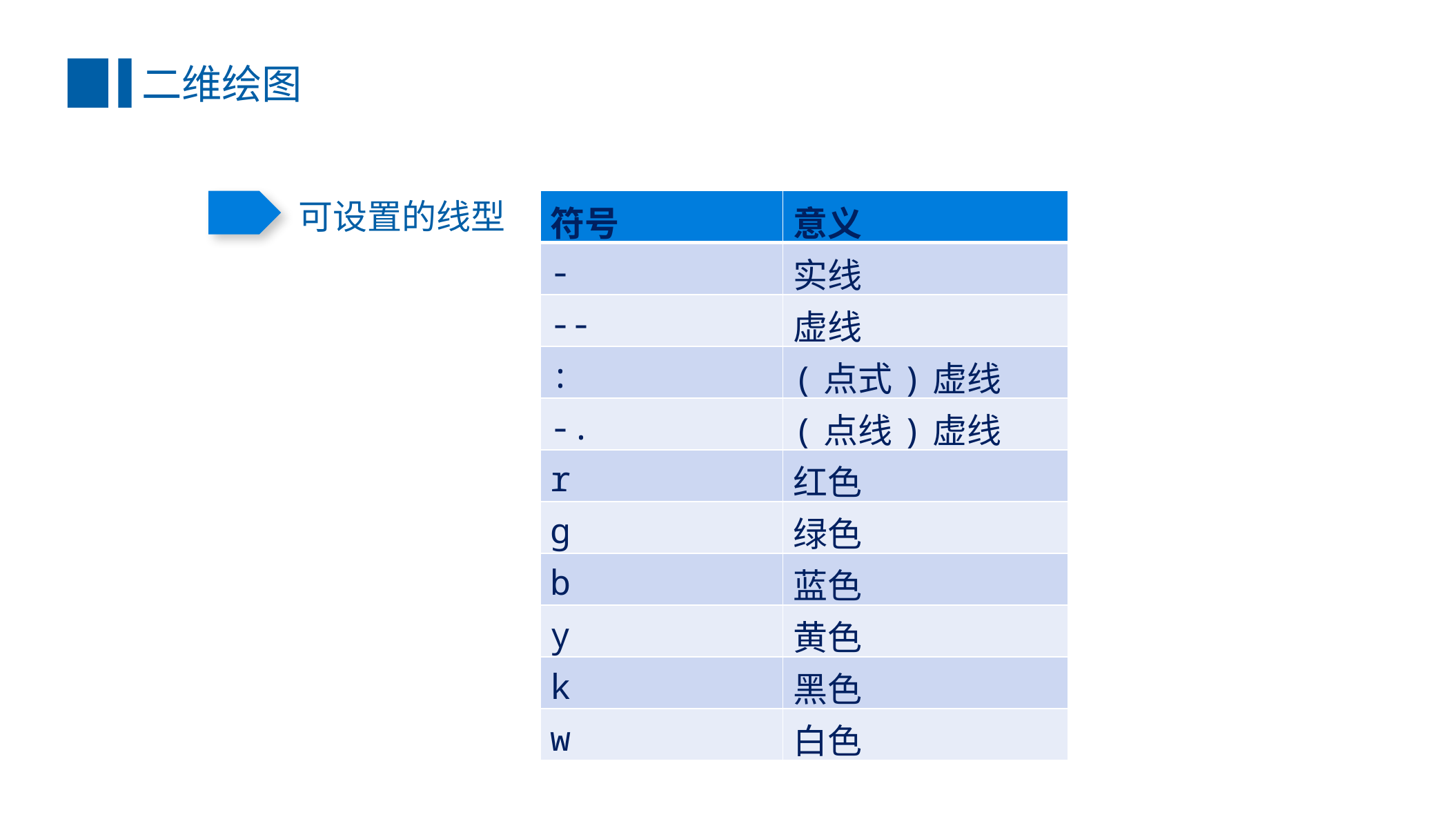

二维绘图

可设置的线型

| 符号 | 意义 |
| --- | --- |
| - | 实线 |
| -- | 虚线 |
| : | (点式)虚线 |
| -. | (点线)虚线 |
| r | 红色 |
| g | 绿色 |
| b | 蓝色 |
| y | 黄色 |
| k | 黑色 |
| w | 白色 |